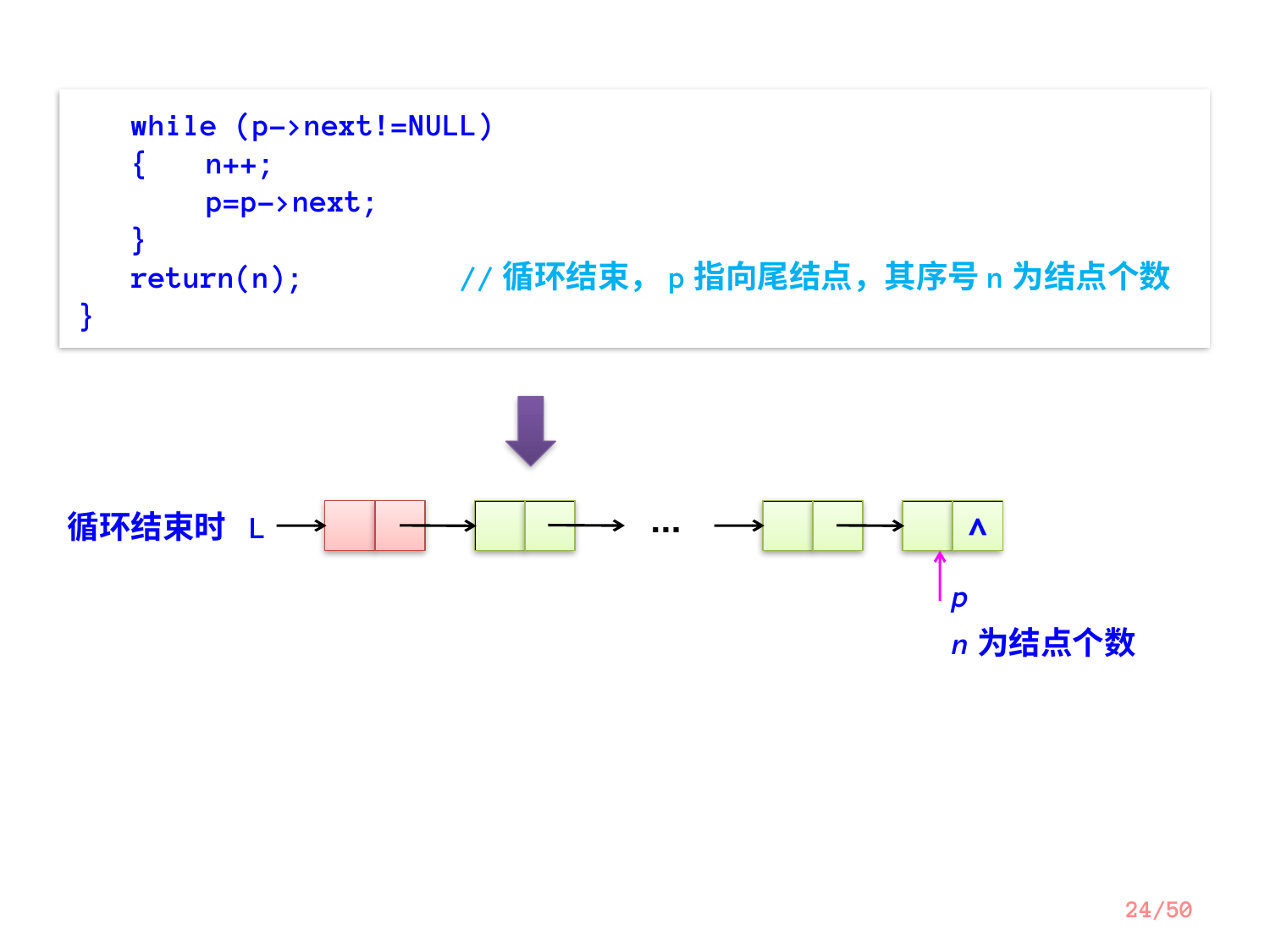

while (p->next!=NULL)
   {	n++;
	p=p->next;
   }
   return(n);		//循环结束，p指向尾结点，其序号n为结点个数
}

…
循环结束时
L

∧

p
n为结点个数
24/50